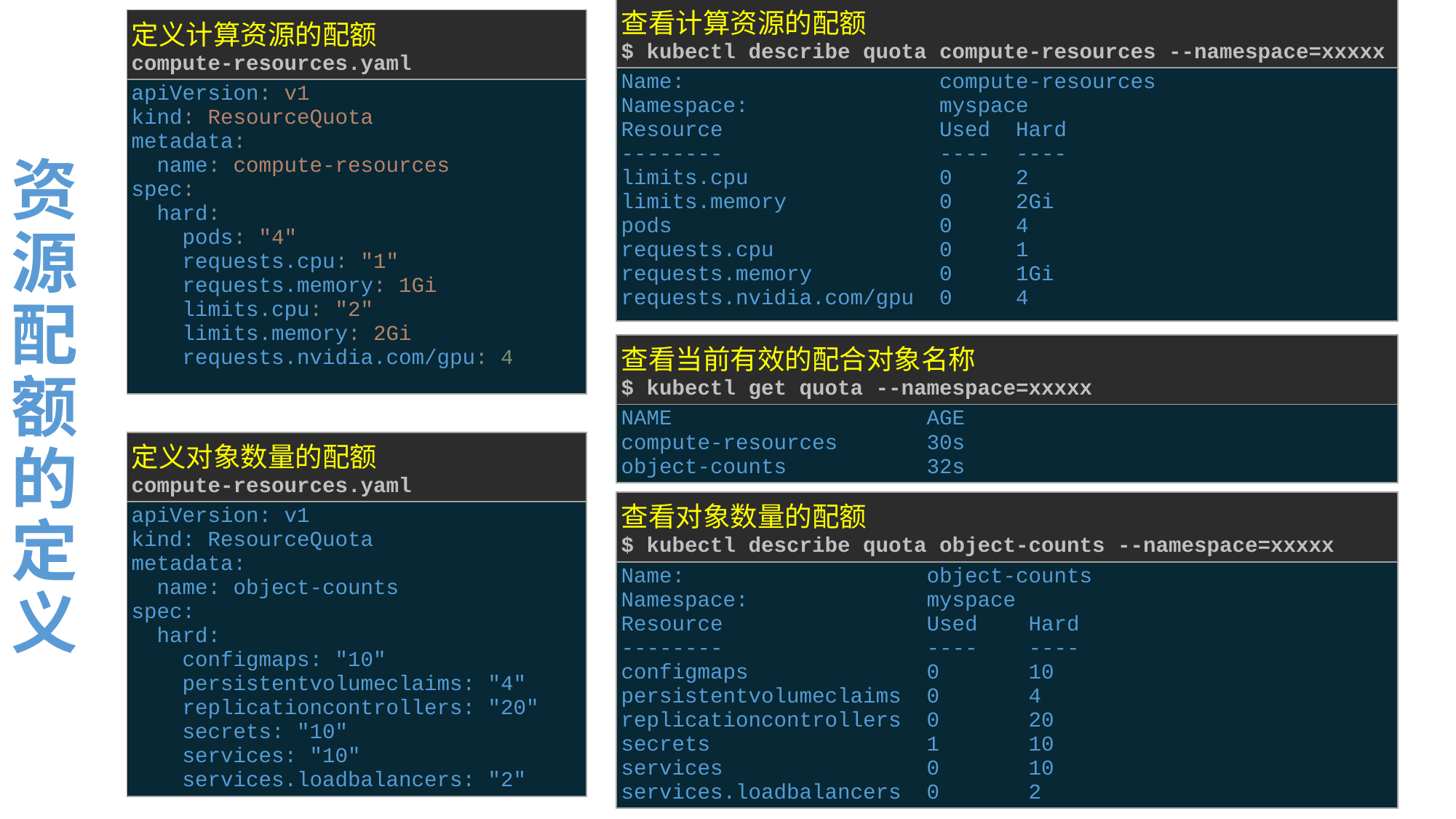

| 查看计算资源的配额 $ kubectl describe quota compute-resources --namespace=xxxxx |
| --- |
| Name: compute-resources Namespace: myspace Resource Used Hard -------- ---- ---- limits.cpu 0 2 limits.memory 0 2Gi pods 0 4 requests.cpu 0 1 requests.memory 0 1Gi requests.nvidia.com/gpu 0 4 |
# 资源配额的定义
| 定义计算资源的配额 compute-resources.yaml |
| --- |
| apiVersion: v1 kind: ResourceQuota metadata: name: compute-resources spec: hard: pods: "4" requests.cpu: "1" requests.memory: 1Gi limits.cpu: "2" limits.memory: 2Gi requests.nvidia.com/gpu: 4 |
| 查看当前有效的配合对象名称 $ kubectl get quota --namespace=xxxxx |
| --- |
| NAME AGE compute-resources 30s object-counts 32s |
| 定义对象数量的配额 compute-resources.yaml |
| --- |
| apiVersion: v1 kind: ResourceQuota metadata: name: object-counts spec: hard: configmaps: "10" persistentvolumeclaims: "4" replicationcontrollers: "20" secrets: "10" services: "10" services.loadbalancers: "2" |
| 查看对象数量的配额 $ kubectl describe quota object-counts --namespace=xxxxx |
| --- |
| Name: object-counts Namespace: myspace Resource Used Hard -------- ---- ---- configmaps 0 10 persistentvolumeclaims 0 4 replicationcontrollers 0 20 secrets 1 10 services 0 10 services.loadbalancers 0 2 |